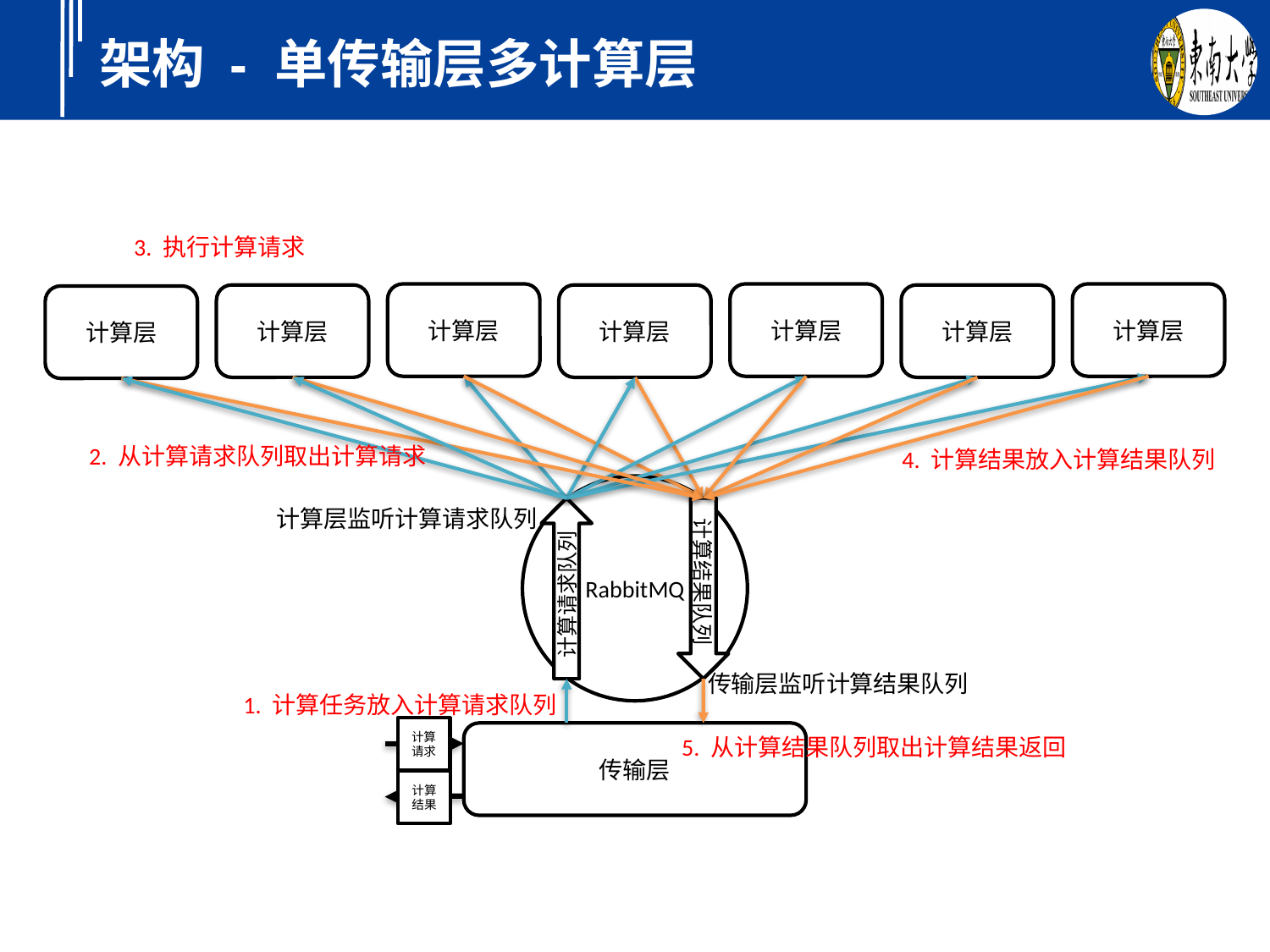

# 架构 - 单传输层多计算层
3. 执行计算请求
计算层
计算层
计算层
计算层
计算层
计算层
计算层
2. 从计算请求队列取出计算请求
4. 计算结果放入计算结果队列
RabbitMQ
计算请求队列
计算结果队列
计算层监听计算请求队列
传输层监听计算结果队列
1. 计算任务放入计算请求队列
计算请求
计算结果
传输层
5. 从计算结果队列取出计算结果返回